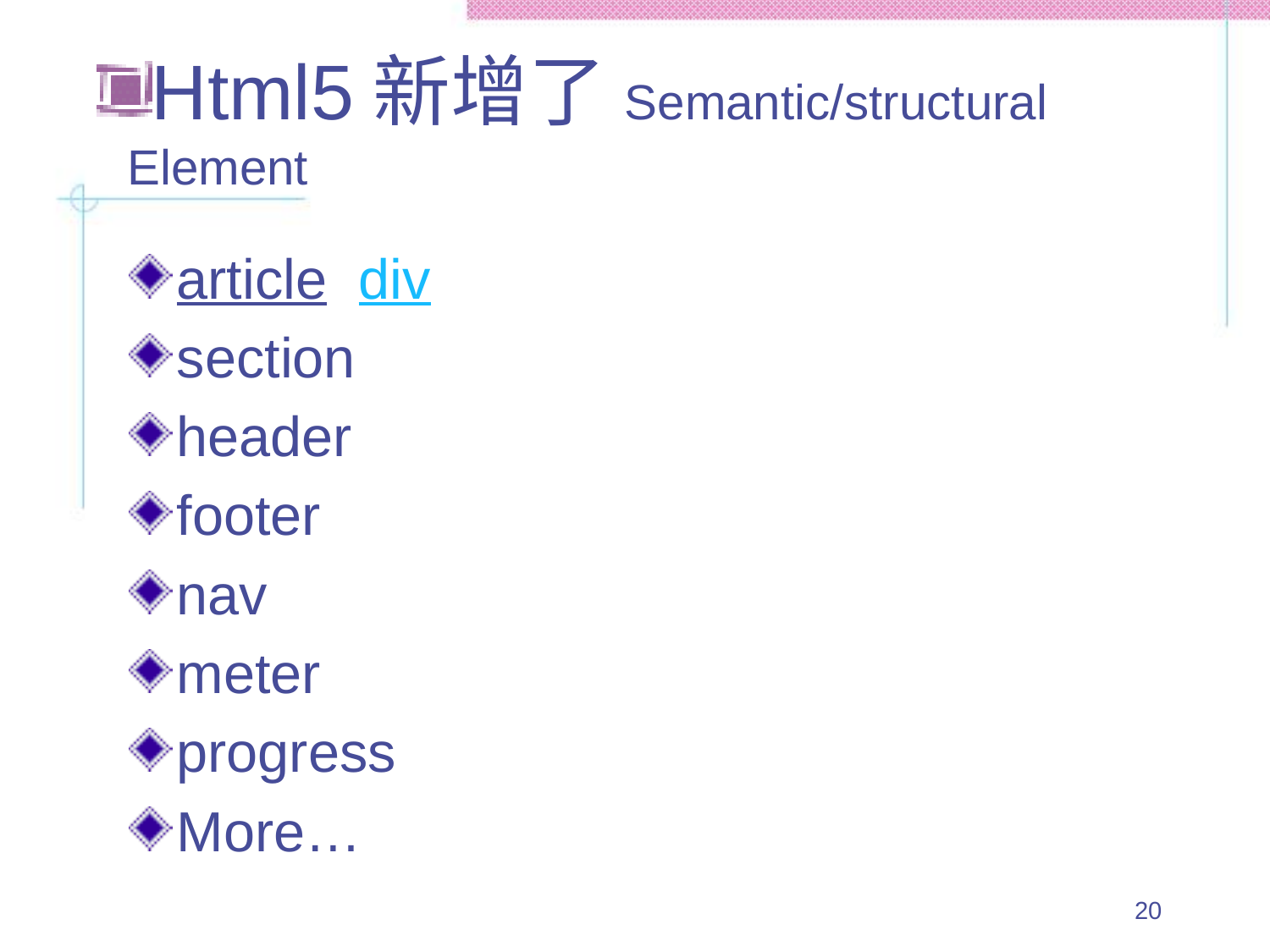

# Html5新增了Semantic/structural Element
article  div
section
header
footer
nav
meter
progress
More…
20